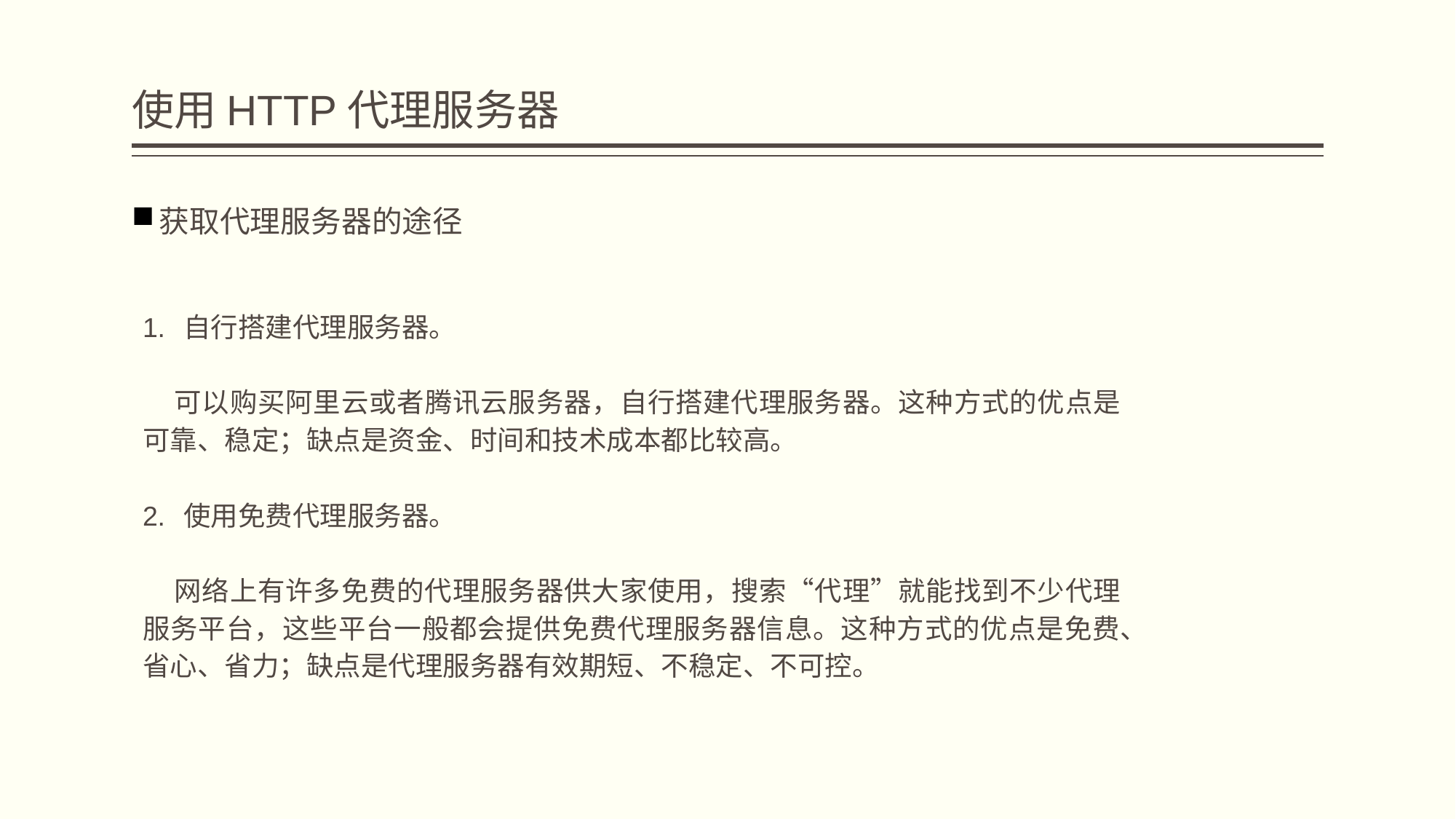

# 使用HTTP代理服务器
获取代理服务器的途径
自行搭建代理服务器。

可以购买阿里云或者腾讯云服务器，自行搭建代理服务器。这种方式的优点是可靠、稳定；缺点是资金、时间和技术成本都比较高。

使用免费代理服务器。

网络上有许多免费的代理服务器供大家使用，搜索“代理”就能找到不少代理服务平台，这些平台一般都会提供免费代理服务器信息。这种方式的优点是免费、省心、省力；缺点是代理服务器有效期短、不稳定、不可控。